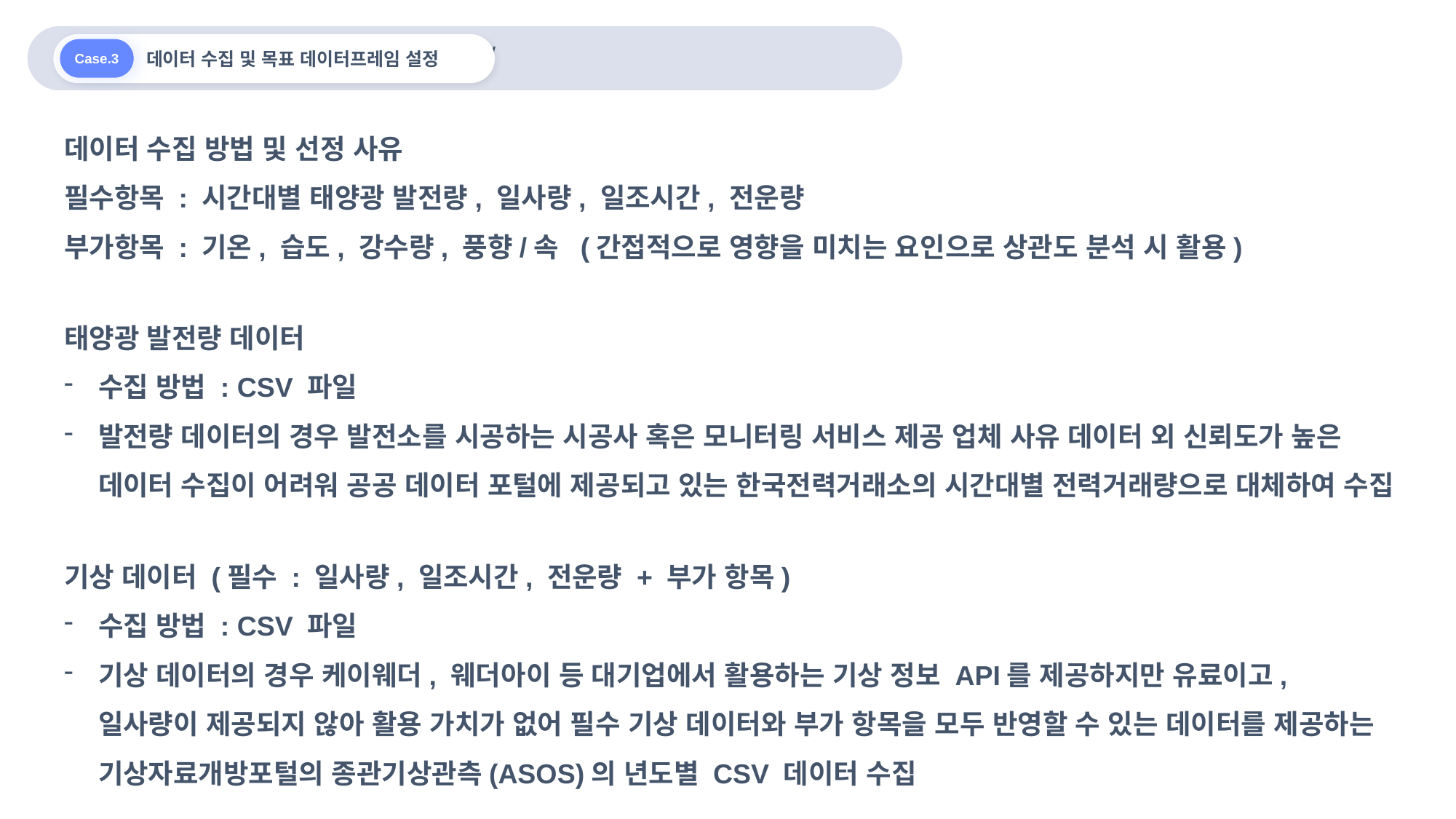

데이터 수집
데이터 수집 및 목표 데이터프레임 설정
Case.3

데이터 수집 방법 및 선정 사유
필수항목 : 시간대별 태양광 발전량, 일사량, 일조시간, 전운량
부가항목 : 기온, 습도, 강수량, 풍향/속  (간접적으로 영향을 미치는 요인으로 상관도 분석 시 활용)
태양광 발전량 데이터
수집 방법 : CSV 파일
발전량 데이터의 경우 발전소를 시공하는 시공사 혹은 모니터링 서비스 제공 업체 사유 데이터 외 신뢰도가 높은 데이터 수집이 어려워 공공 데이터 포털에 제공되고 있는 한국전력거래소의 시간대별 전력거래량으로 대체하여 수집
기상 데이터 (필수 : 일사량, 일조시간, 전운량 + 부가 항목)
수집 방법 : CSV 파일
기상 데이터의 경우 케이웨더, 웨더아이 등 대기업에서 활용하는 기상 정보 API를 제공하지만 유료이고, 일사량이 제공되지 않아 활용 가치가 없어 필수 기상 데이터와 부가 항목을 모두 반영할 수 있는 데이터를 제공하는 기상자료개방포털의 종관기상관측(ASOS)의 년도별 CSV 데이터 수집